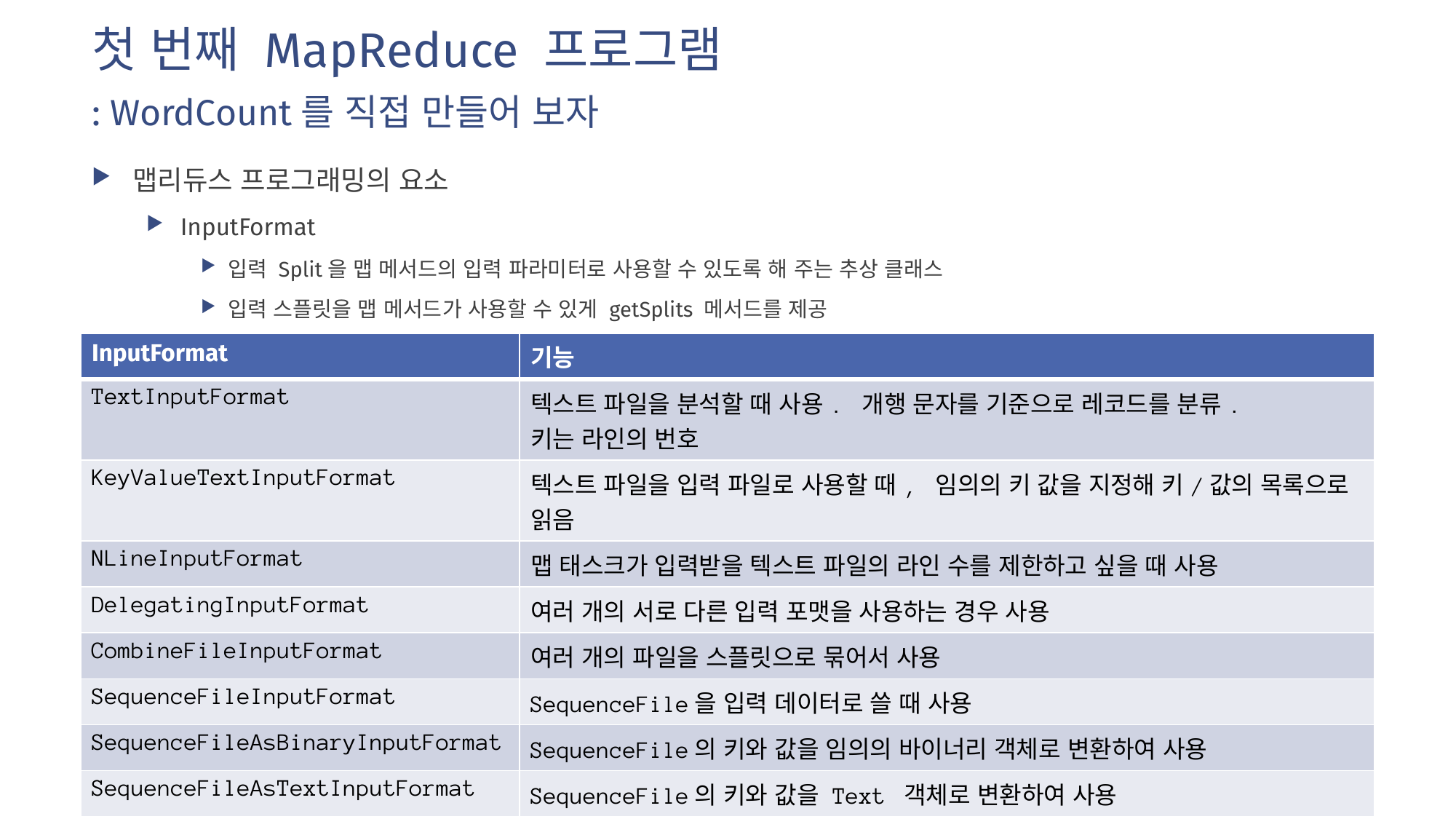

# 첫 번째 MapReduce 프로그램 : WordCount를 직접 만들어 보자
맵리듀스 프로그래밍의 요소
InputFormat
입력 Split을 맵 메서드의 입력 파라미터로 사용할 수 있도록 해 주는 추상 클래스
입력 스플릿을 맵 메서드가 사용할 수 있게 getSplits 메서드를 제공
| InputFormat | 기능 |
| --- | --- |
| TextInputFormat | 텍스트 파일을 분석할 때 사용. 개행 문자를 기준으로 레코드를 분류. 키는 라인의 번호 |
| KeyValueTextInputFormat | 텍스트 파일을 입력 파일로 사용할 때, 임의의 키 값을 지정해 키/값의 목록으로 읽음 |
| NLineInputFormat | 맵 태스크가 입력받을 텍스트 파일의 라인 수를 제한하고 싶을 때 사용 |
| DelegatingInputFormat | 여러 개의 서로 다른 입력 포맷을 사용하는 경우 사용 |
| CombineFileInputFormat | 여러 개의 파일을 스플릿으로 묶어서 사용 |
| SequenceFileInputFormat | SequenceFile을 입력 데이터로 쓸 때 사용 |
| SequenceFileAsBinaryInputFormat | SequenceFile의 키와 값을 임의의 바이너리 객체로 변환하여 사용 |
| SequenceFileAsTextInputFormat | SequenceFile의 키와 값을 Text 객체로 변환하여 사용 |